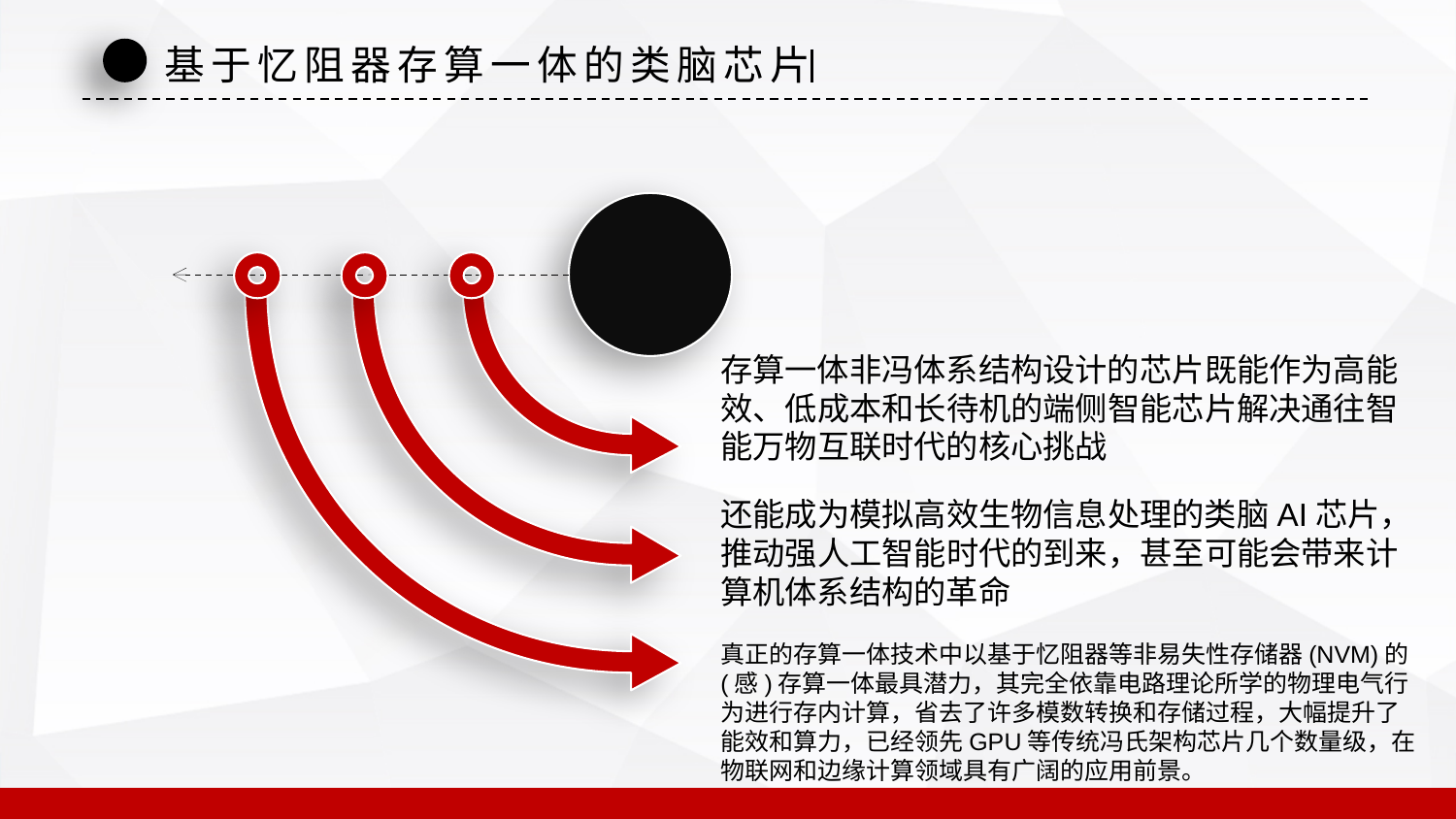

基于忆阻器存算一体的类脑芯片

存算一体非冯体系结构设计的芯片既能作为高能效、低成本和长待机的端侧智能芯片解决通往智能万物互联时代的核心挑战
还能成为模拟高效生物信息处理的类脑AI芯片，推动强人工智能时代的到来，甚至可能会带来计算机体系结构的革命
真正的存算一体技术中以基于忆阻器等非易失性存储器(NVM)的(感)存算一体最具潜力，其完全依靠电路理论所学的物理电气行为进行存内计算，省去了许多模数转换和存储过程，大幅提升了能效和算力，已经领先GPU等传统冯氏架构芯片几个数量级，在物联网和边缘计算领域具有广阔的应用前景。